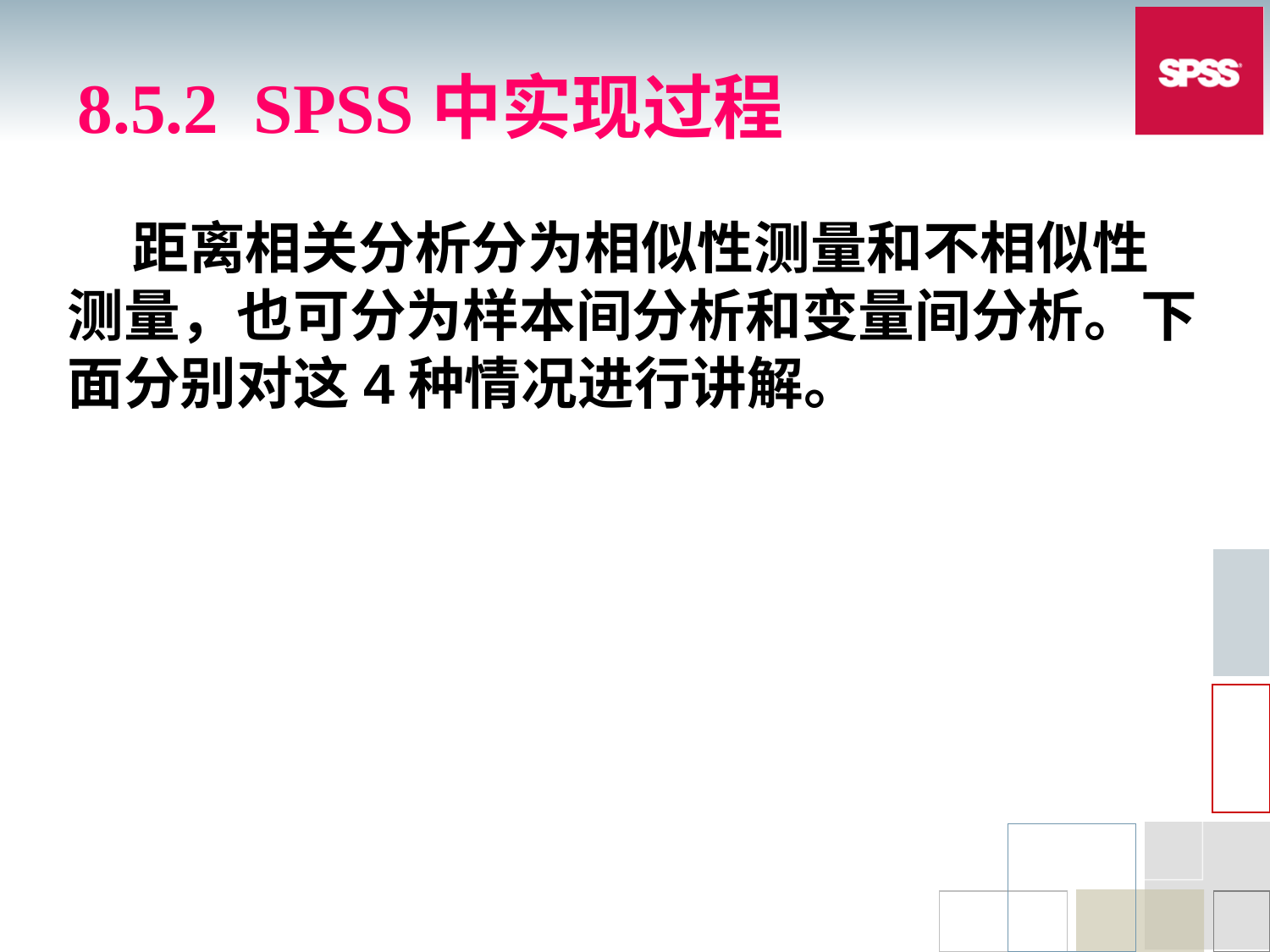

8.5.2  SPSS中实现过程
    距离相关分析分为相似性测量和不相似性测量，也可分为样本间分析和变量间分析。下面分别对这4种情况进行讲解。